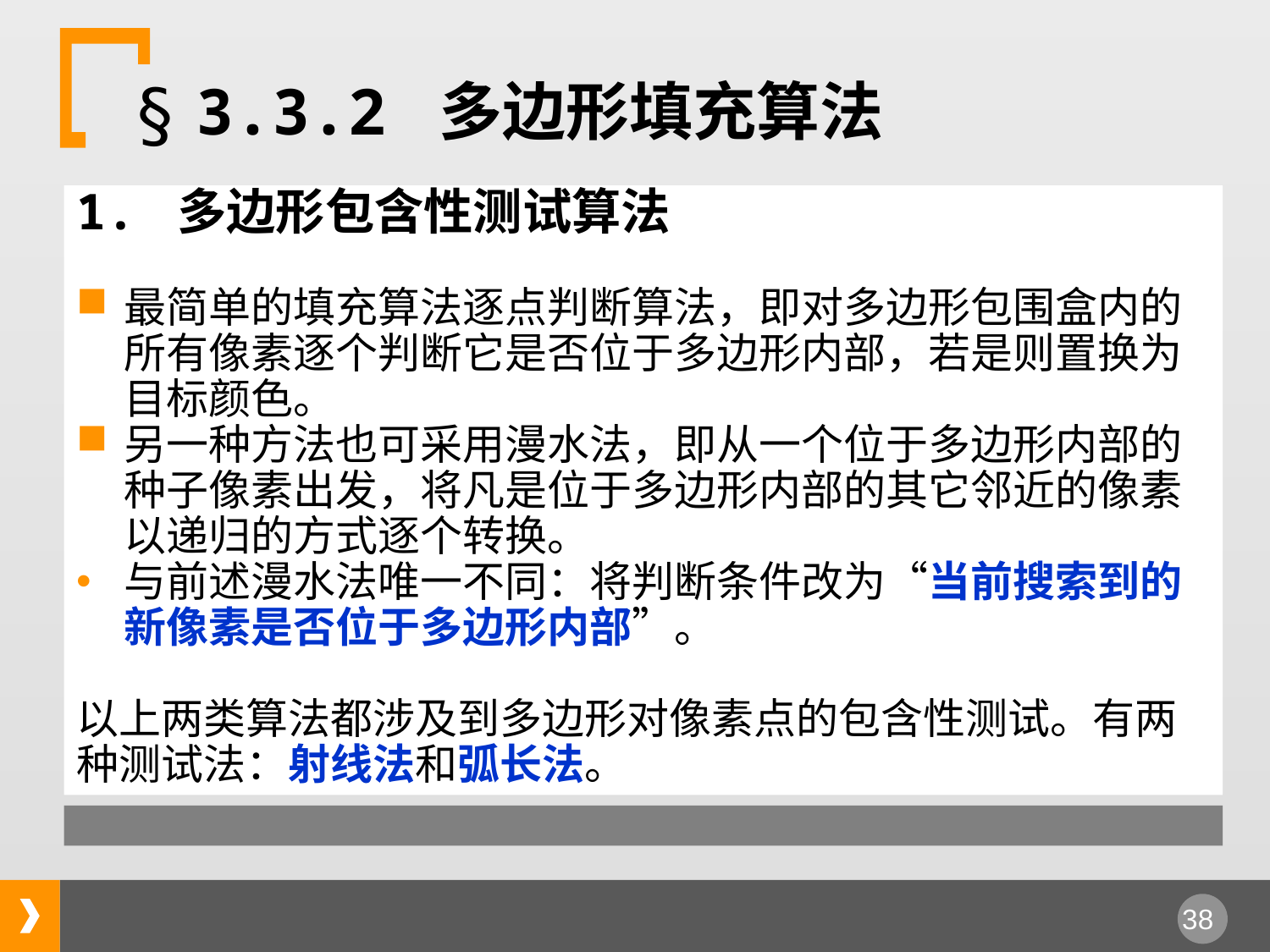

§ 3.3.2 多边形填充算法
1. 多边形包含性测试算法

最简单的填充算法逐点判断算法，即对多边形包围盒内的所有像素逐个判断它是否位于多边形内部，若是则置换为目标颜色。
另一种方法也可采用漫水法，即从一个位于多边形内部的种子像素出发，将凡是位于多边形内部的其它邻近的像素以递归的方式逐个转换。
与前述漫水法唯一不同：将判断条件改为“当前搜索到的新像素是否位于多边形内部”。

以上两类算法都涉及到多边形对像素点的包含性测试。有两种测试法：射线法和弧长法。